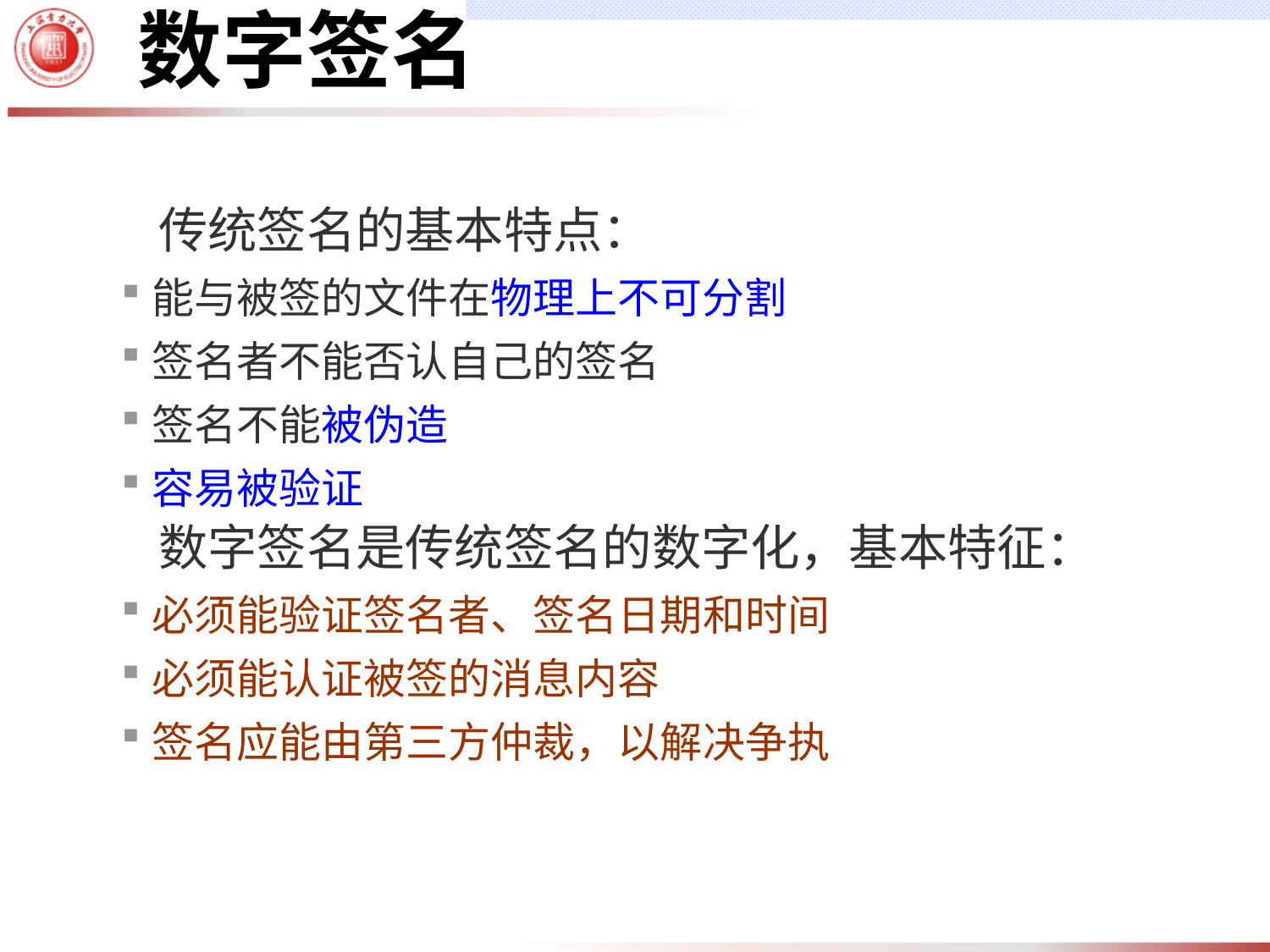

数字签名
传统签名的基本特点：
能与被签的文件在物理上不可分割
签名者不能否认自己的签名
签名不能被伪造
容易被验证
数字签名是传统签名的数字化，基本特征：
必须能验证签名者、签名日期和时间
必须能认证被签的消息内容
签名应能由第三方仲裁，以解决争执